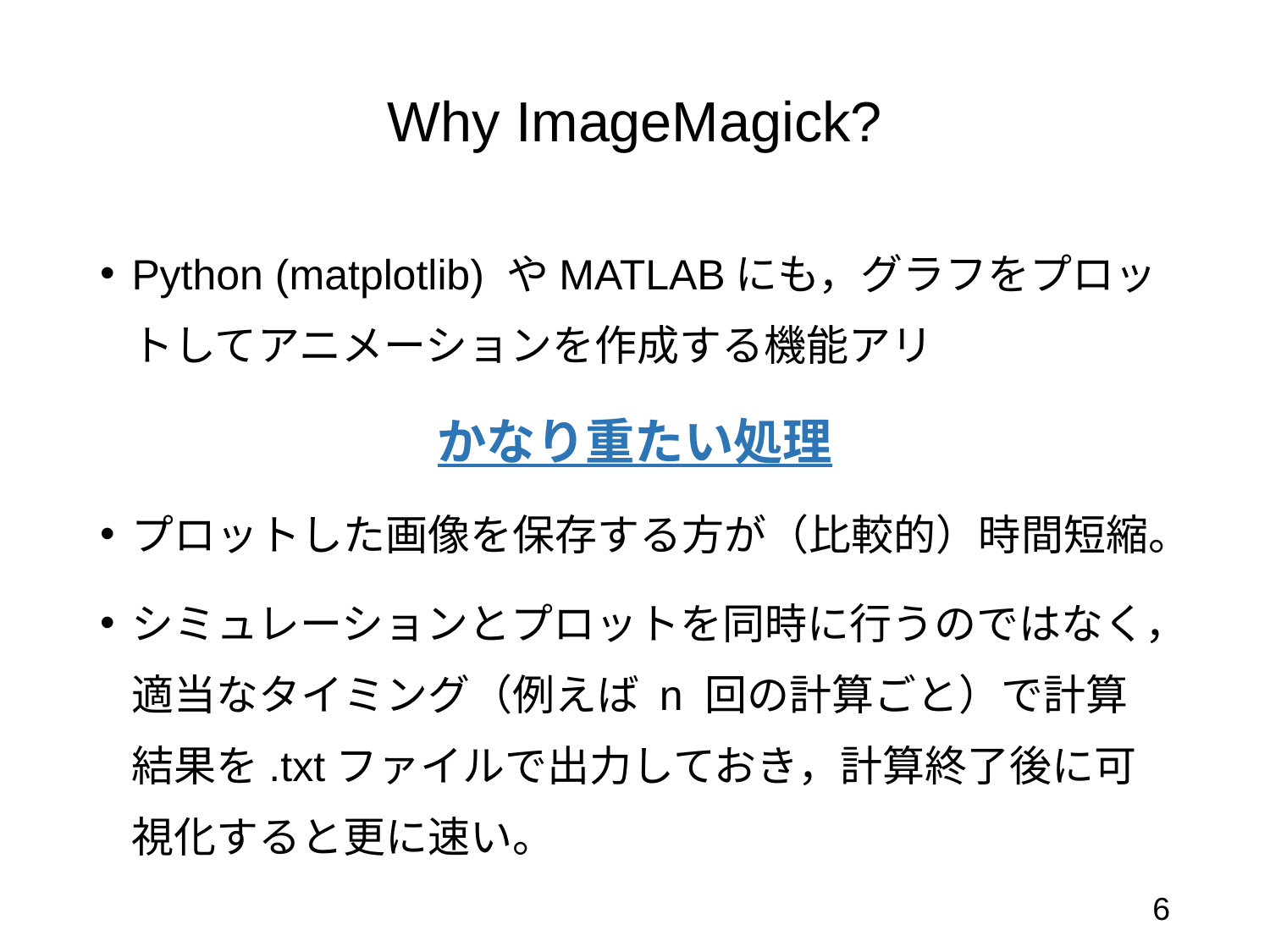

# Why ImageMagick?
Python (matplotlib) やMATLABにも，グラフをプロットしてアニメーションを作成する機能アリ
かなり重たい処理
プロットした画像を保存する方が（比較的）時間短縮。
シミュレーションとプロットを同時に行うのではなく，適当なタイミング（例えば n 回の計算ごと）で計算結果を.txtファイルで出力しておき，計算終了後に可視化すると更に速い。
6